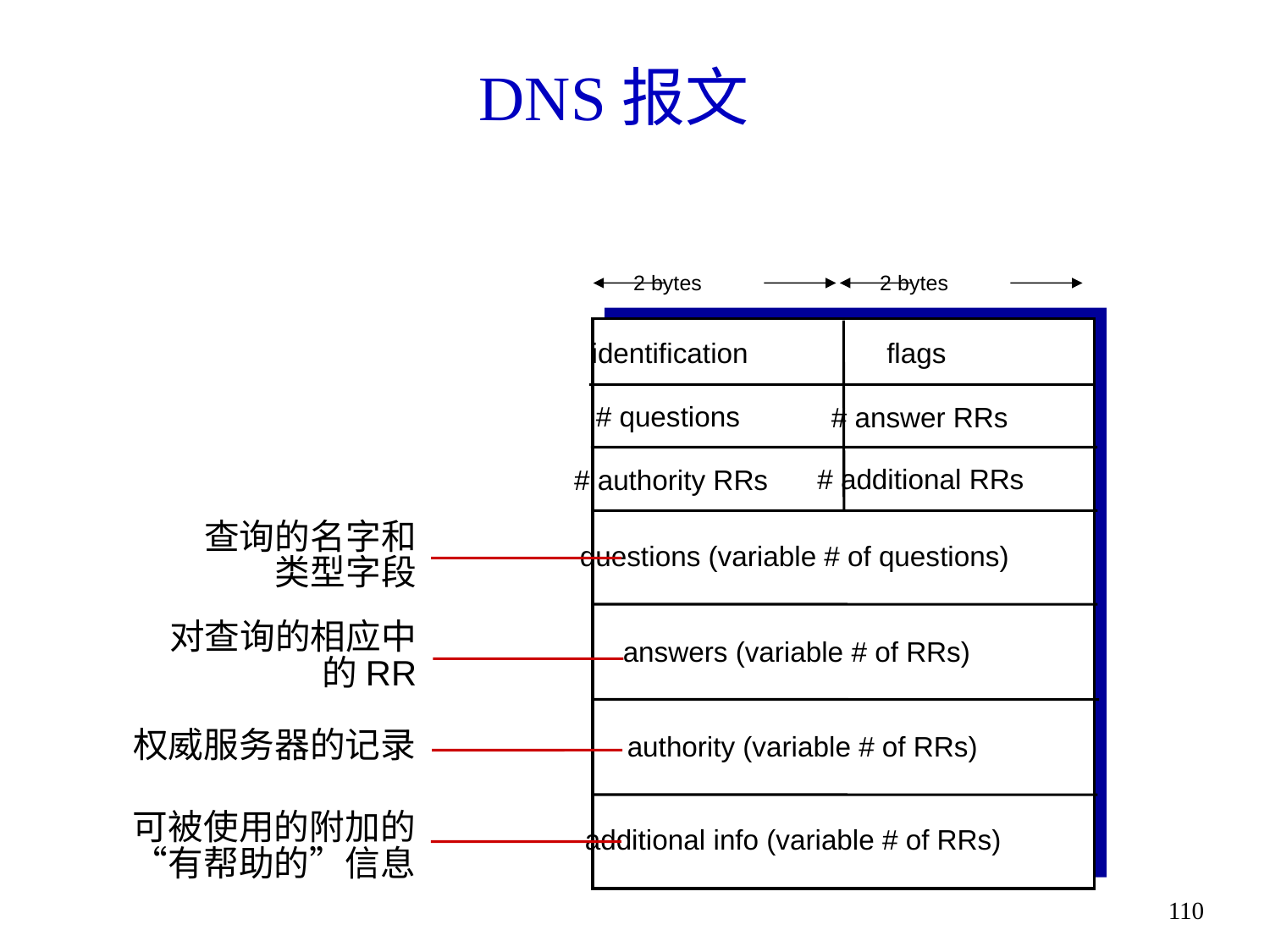

# DNS报文
2 bytes

2 bytes

identification
flags

# questions
# answer RRs

# additional RRs
# authority RRs

questions (variable # of questions)

answers (variable # of RRs)

authority (variable # of RRs)

additional info (variable # of RRs)
查询的名字和类型字段

对查询的相应中的RR

权威服务器的记录

可被使用的附加的“有帮助的”信息

110